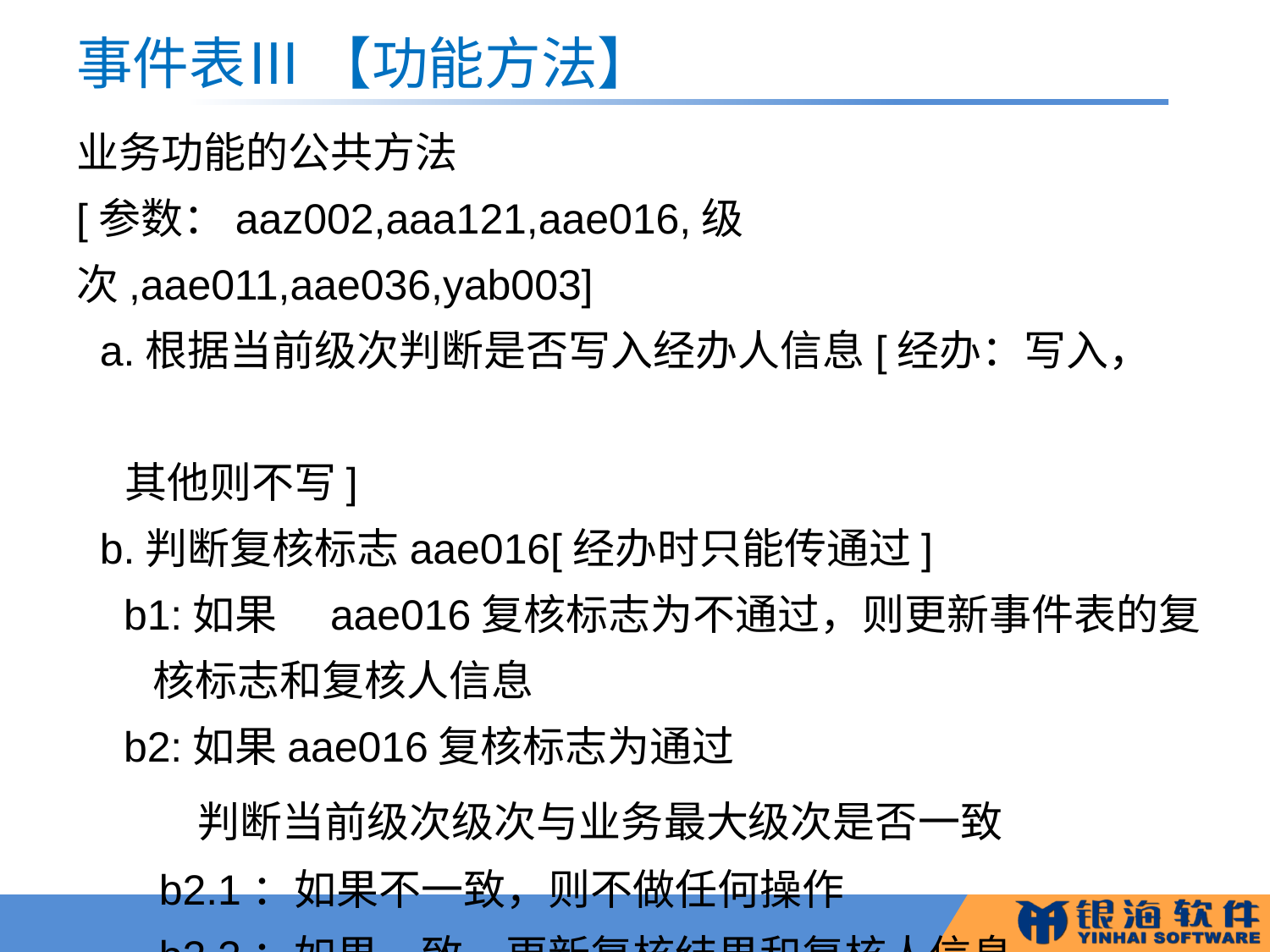

# 事件表Ⅲ 【功能方法】
业务功能的公共方法
[参数：aaz002,aaa121,aae016,级次,aae011,aae036,yab003]
  a.根据当前级次判断是否写入经办人信息[经办：写入，
    其他则不写]
  b.判断复核标志aae016[经办时只能传通过]
    b1:如果	aae016复核标志为不通过，则更新事件表的复
       核标志和复核人信息
    b2:如果aae016复核标志为通过
          判断当前级次级次与业务最大级次是否一致
       b2.1：如果不一致，则不做任何操作
       b2.2：如果一致，更新复核结果和复核人信息